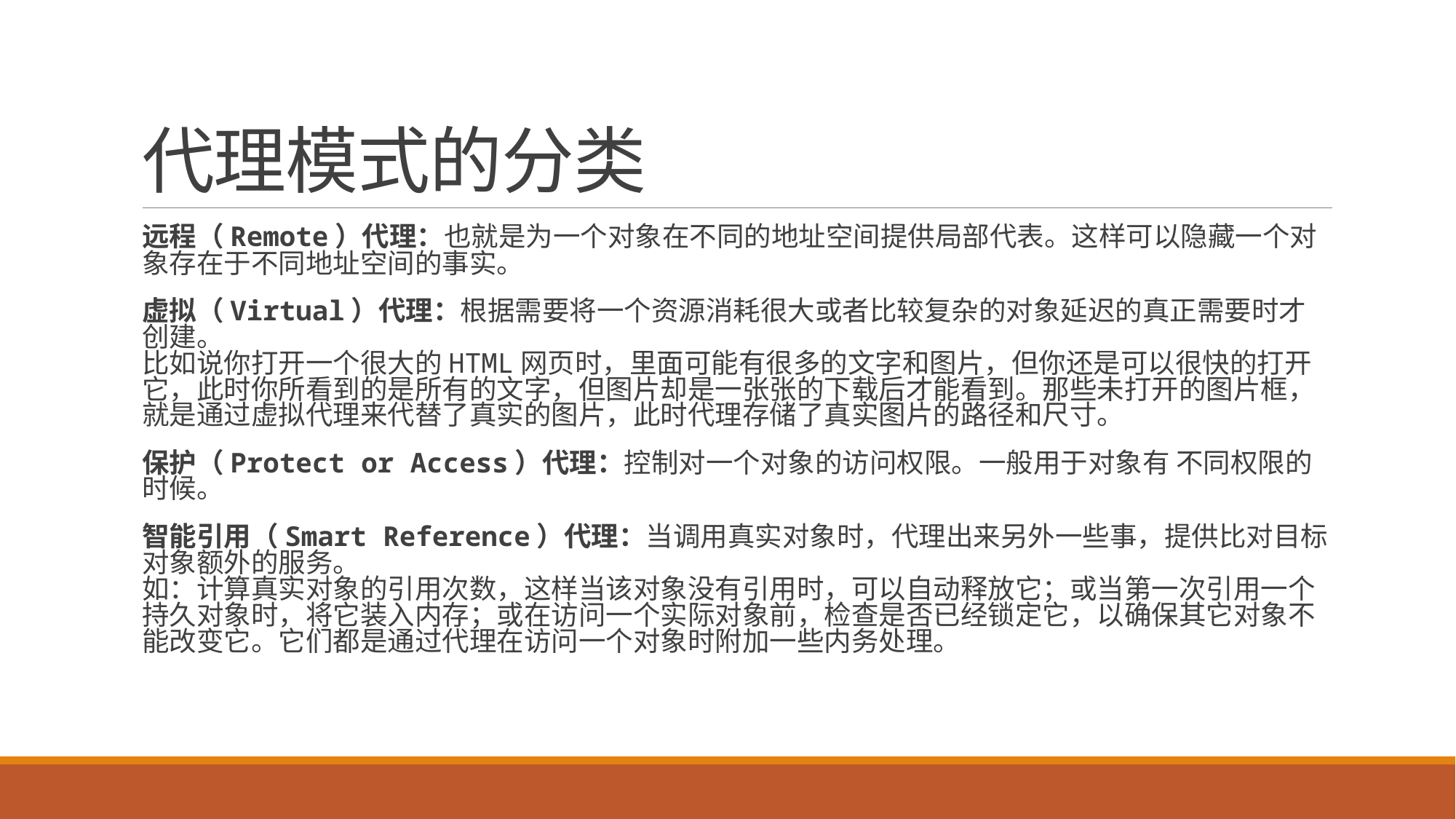

# 代理模式的分类
远程（Remote）代理：也就是为一个对象在不同的地址空间提供局部代表。这样可以隐藏一个对象存在于不同地址空间的事实。
虚拟（Virtual）代理：根据需要将一个资源消耗很大或者比较复杂的对象延迟的真正需要时才创建。
比如说你打开一个很大的HTML网页时，里面可能有很多的文字和图片，但你还是可以很快的打开它，此时你所看到的是所有的文字，但图片却是一张张的下载后才能看到。那些未打开的图片框，就是通过虚拟代理来代替了真实的图片，此时代理存储了真实图片的路径和尺寸。
保护（Protect or Access）代理：控制对一个对象的访问权限。一般用于对象有 不同权限的时候。
智能引用（Smart Reference）代理：当调用真实对象时，代理出来另外一些事，提供比对目标对象额外的服务。
如：计算真实对象的引用次数，这样当该对象没有引用时，可以自动释放它；或当第一次引用一个持久对象时，将它装入内存；或在访问一个实际对象前，检查是否已经锁定它，以确保其它对象不能改变它。它们都是通过代理在访问一个对象时附加一些内务处理。